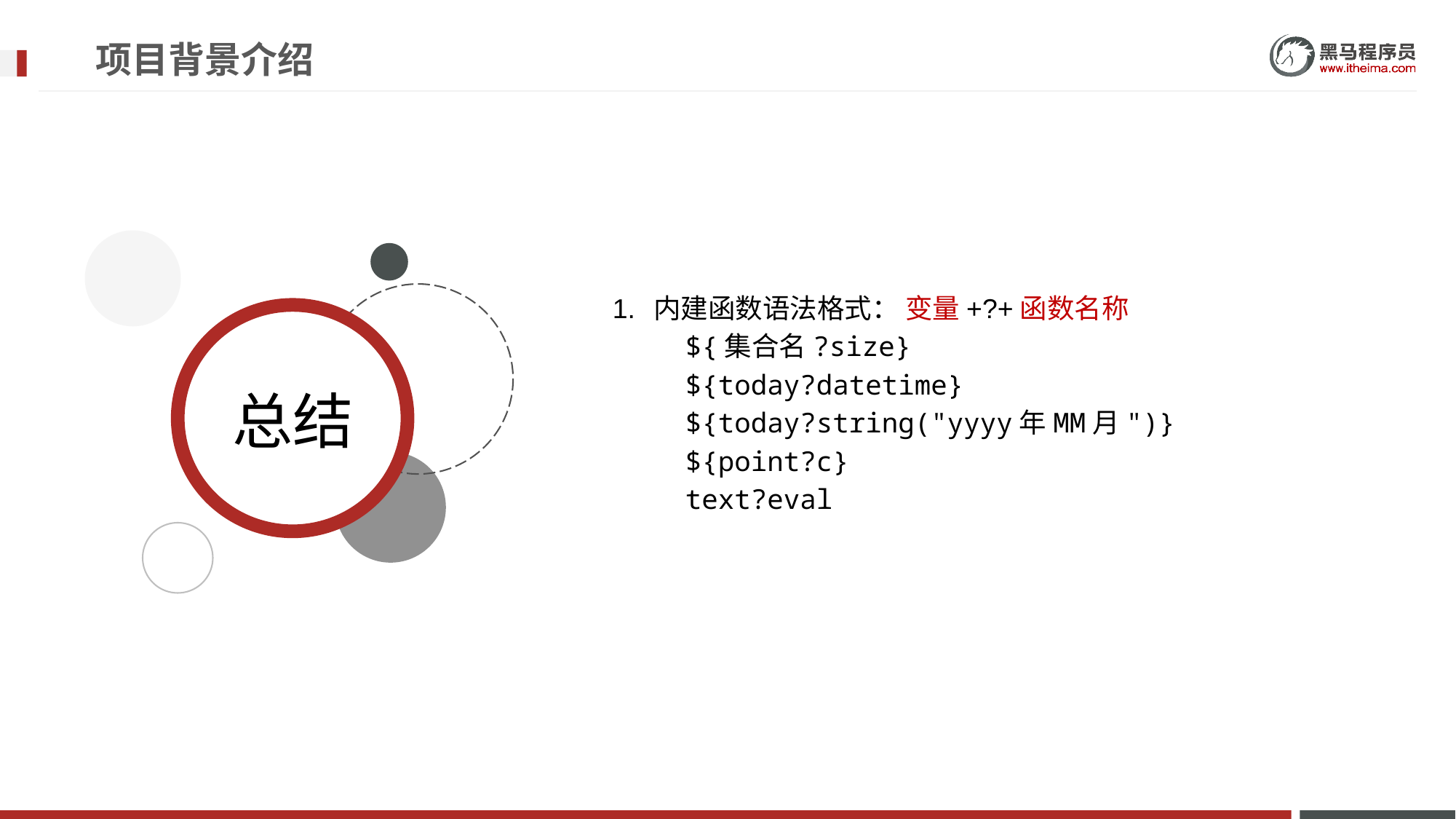

# 项目背景介绍
内建函数语法格式： 变量+?+函数名称
${集合名?size}
${today?datetime}
${today?string("yyyy年MM月")}
${point?c}
text?eval